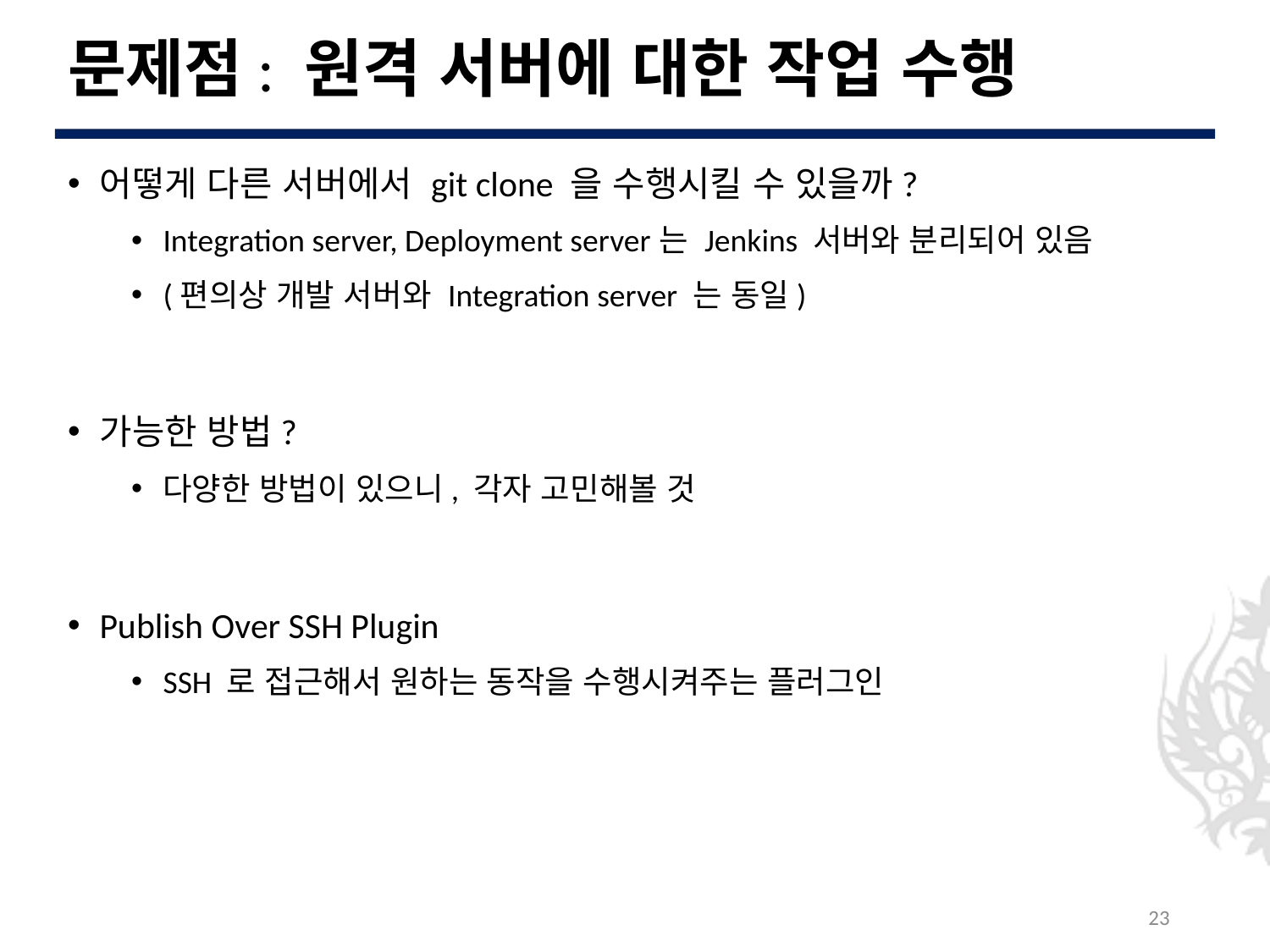

# 문제점: 원격 서버에 대한 작업 수행
어떻게 다른 서버에서 git clone 을 수행시킬 수 있을까?
Integration server, Deployment server는 Jenkins 서버와 분리되어 있음
(편의상 개발 서버와 Integration server 는 동일)

가능한 방법?
다양한 방법이 있으니, 각자 고민해볼 것

Publish Over SSH Plugin
SSH 로 접근해서 원하는 동작을 수행시켜주는 플러그인

23